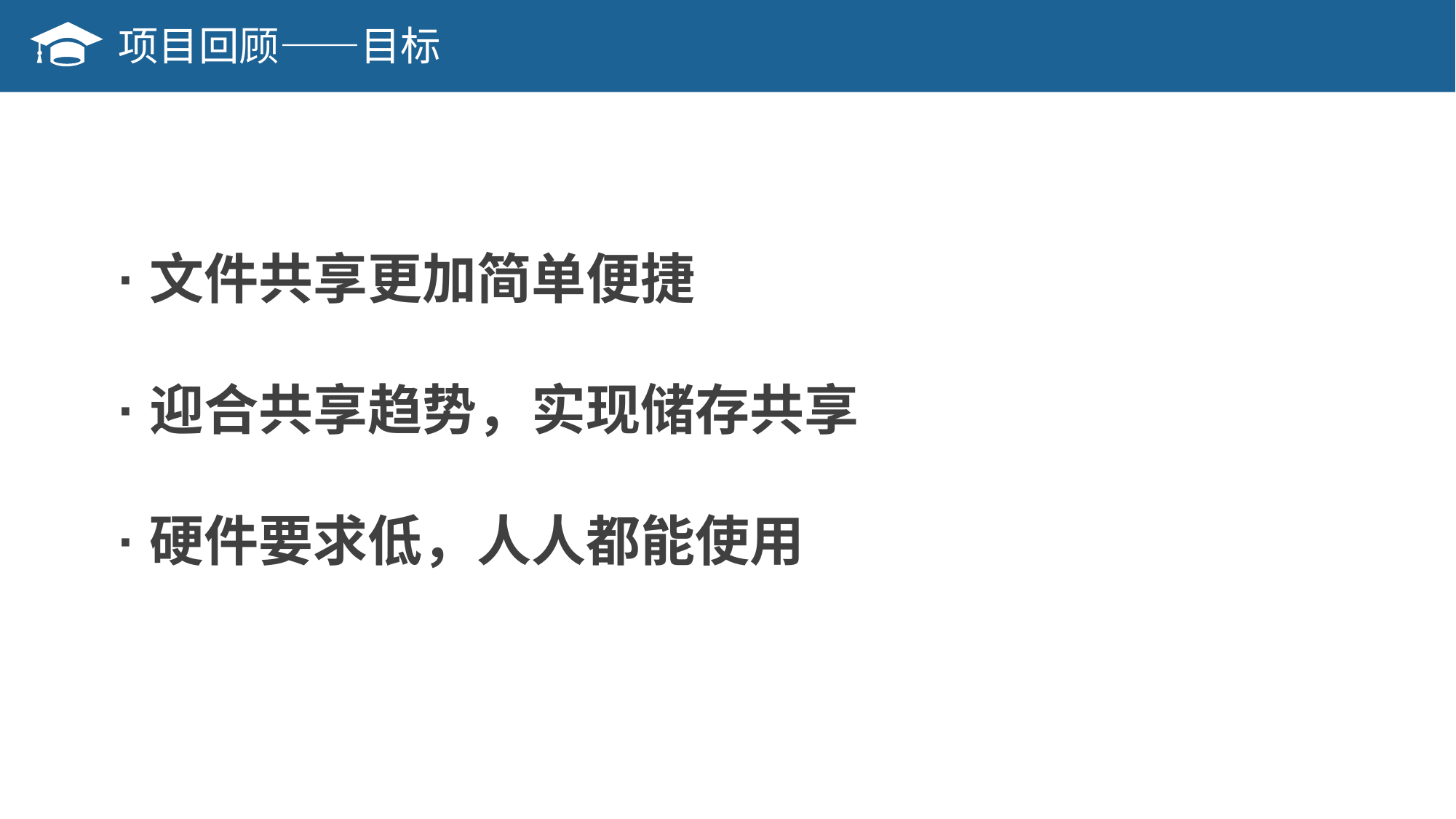

项目回顾——目标

·文件共享更加简单便捷

·迎合共享趋势，实现储存共享

·硬件要求低，人人都能使用